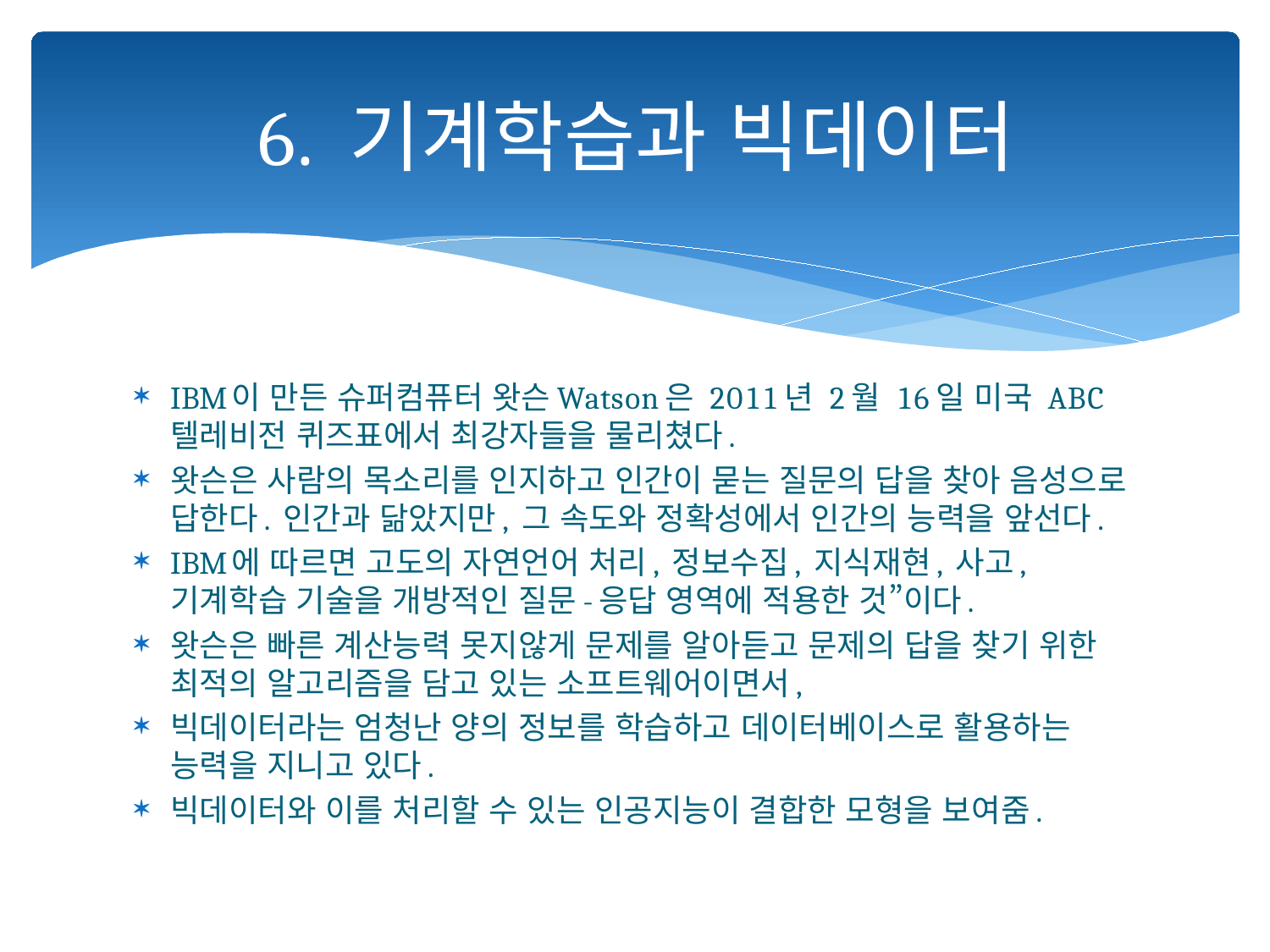

# 6. 기계학습과 빅데이터
IBM이 만든 슈퍼컴퓨터 왓슨Watson은 2011년 2월 16일 미국 ABC텔레비전 퀴즈표에서 최강자들을 물리쳤다.
왓슨은 사람의 목소리를 인지하고 인간이 묻는 질문의 답을 찾아 음성으로 답한다. 인간과 닮았지만, 그 속도와 정확성에서 인간의 능력을 앞선다.
IBM에 따르면 고도의 자연언어 처리, 정보수집, 지식재현, 사고, 기계학습 기술을 개방적인 질문-응답 영역에 적용한 것”이다.
왓슨은 빠른 계산능력 못지않게 문제를 알아듣고 문제의 답을 찾기 위한 최적의 알고리즘을 담고 있는 소프트웨어이면서,
빅데이터라는 엄청난 양의 정보를 학습하고 데이터베이스로 활용하는 능력을 지니고 있다.
빅데이터와 이를 처리할 수 있는 인공지능이 결합한 모형을 보여줌.